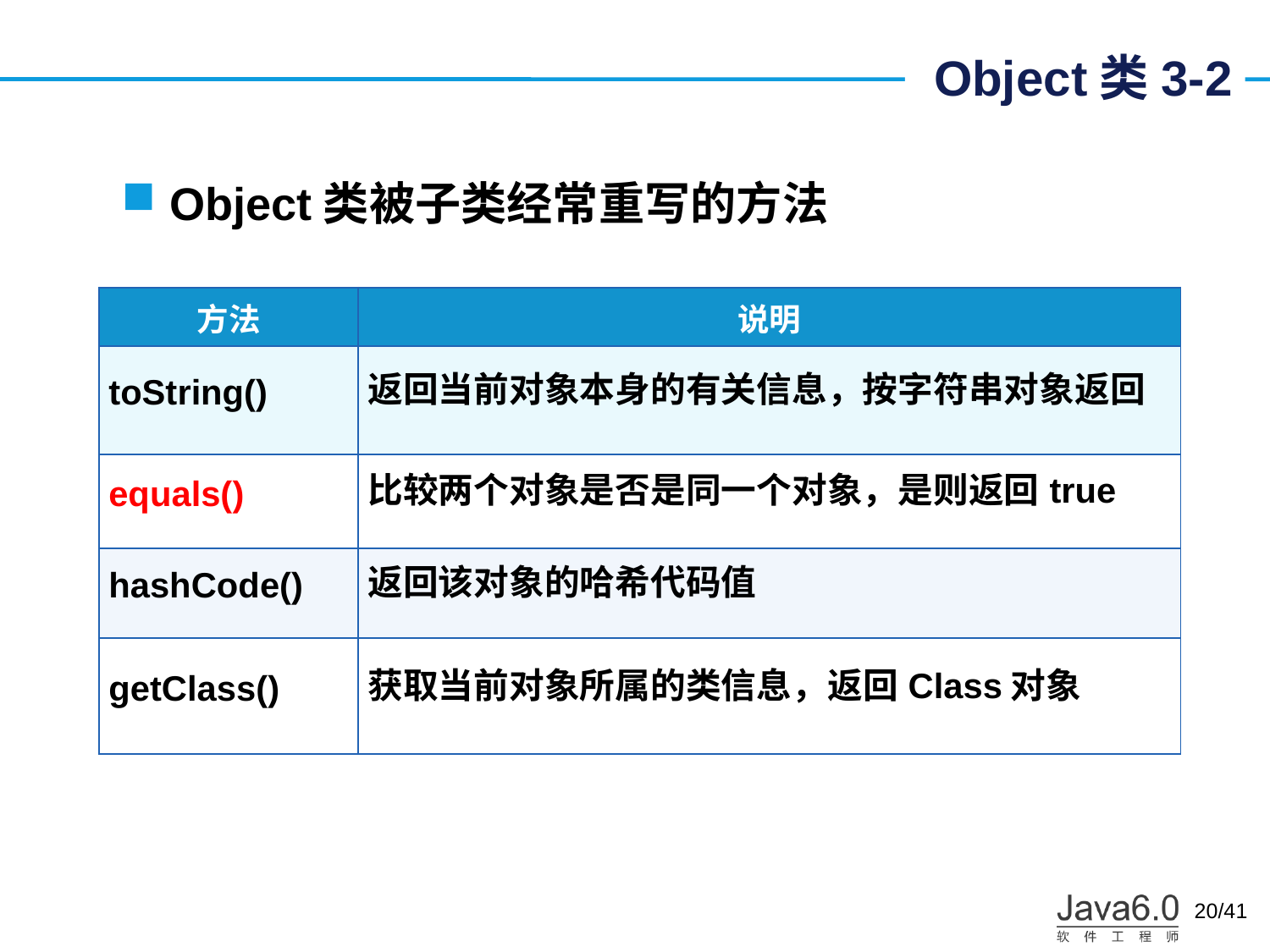

# Object类3-2
Object类被子类经常重写的方法
| 方法 | 说明 |
| --- | --- |
| toString() | 返回当前对象本身的有关信息，按字符串对象返回 |
| equals() | 比较两个对象是否是同一个对象，是则返回true |
| hashCode() | 返回该对象的哈希代码值 |
| getClass() | 获取当前对象所属的类信息，返回Class对象 |
20/41